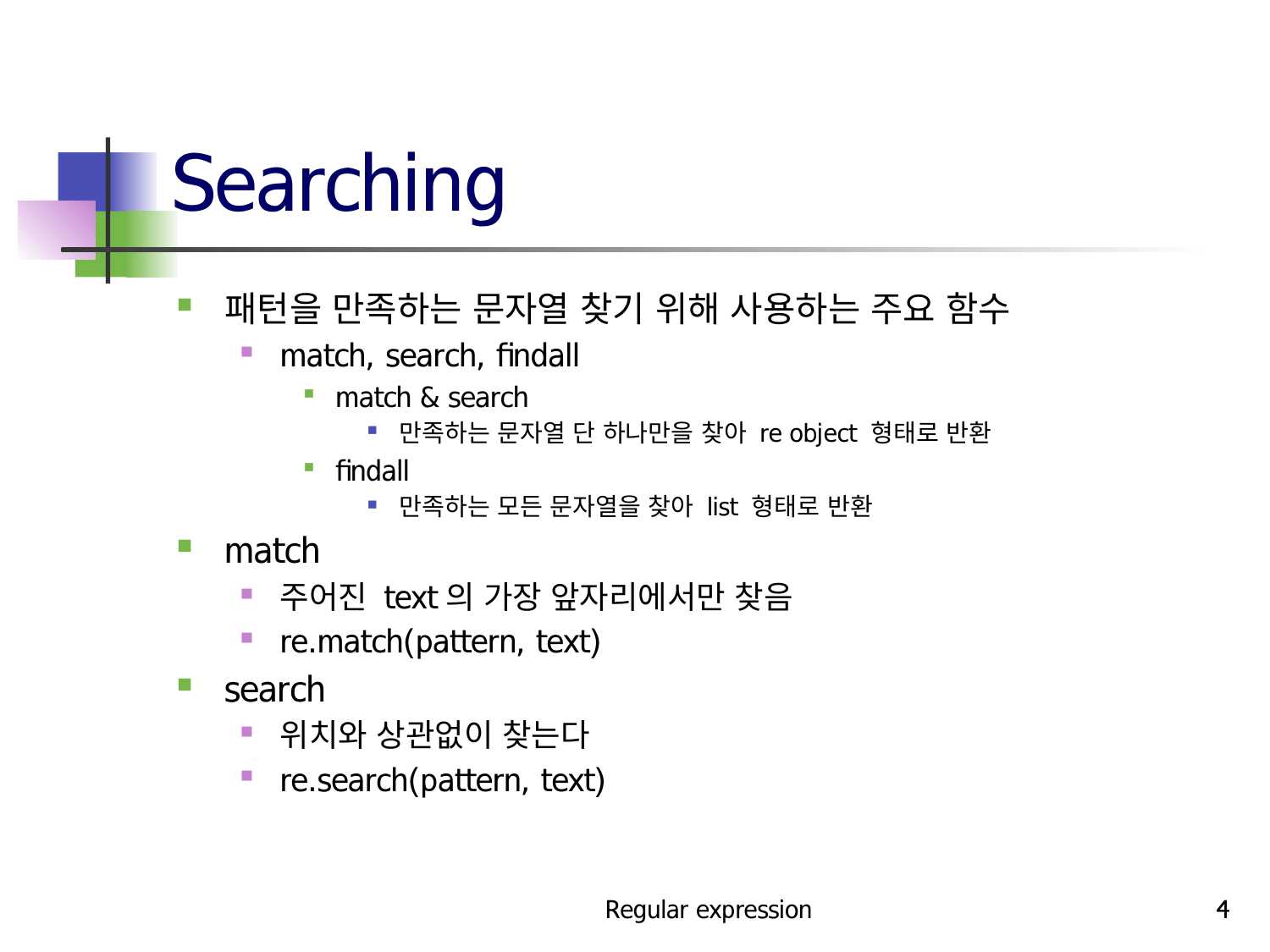

# Searching
패턴을 만족하는 문자열 찾기 위해 사용하는 주요 함수
match, search, findall
match & search
만족하는 문자열 단 하나만을 찾아 re object 형태로 반환
findall
만족하는 모든 문자열을 찾아 list 형태로 반환
match
주어진 text의 가장 앞자리에서만 찾음
re.match(pattern, text)
search
위치와 상관없이 찾는다
re.search(pattern, text)
Regular expression
4